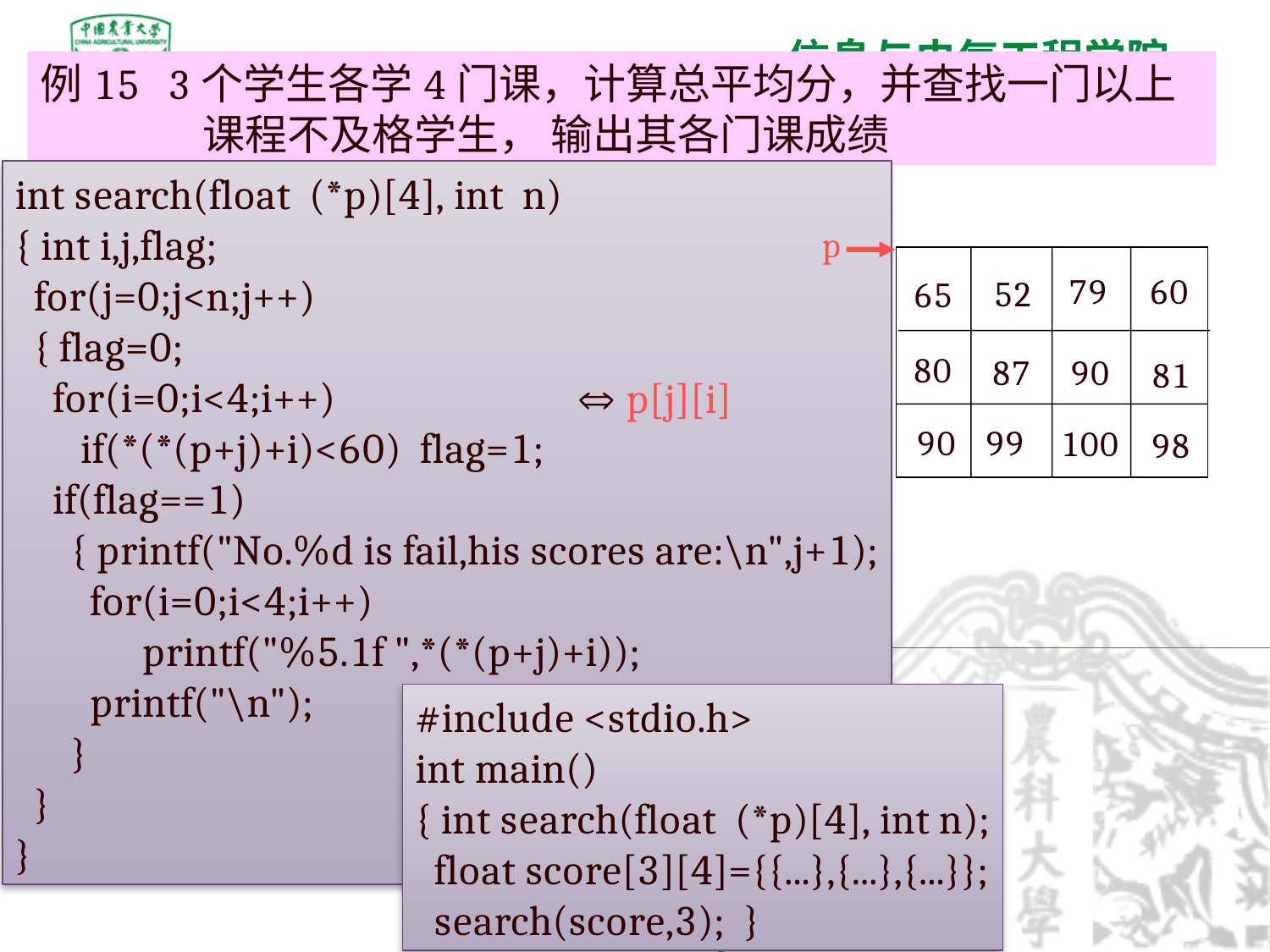

例15   3个学生各学4门课，计算总平均分，并查找一门以上
                课程不及格学生， 输出其各门课成绩
int search(float  (*p)[4], int  n)
{ int i,j,flag;
  for(j=0;j<n;j++)
  { flag=0;
    for(i=0;i<4;i++)
       if(*(*(p+j)+i)<60)  flag=1;
    if(flag==1)
      { printf("No.%d is fail,his scores are:\n",j+1);
        for(i=0;i<4;i++)
	printf("%5.1f ",*(*(p+j)+i));
        printf("\n");
      }
  }
}
#include <stdio.h>
int main()
{ int search(float  (*p)[4], int n);
  float score[3][4]={{...},{...},{...}};
  search(score,3);  }
p

79
60
52
65

80
87
90
81

90
99
100
98

⇔ p[j][i]